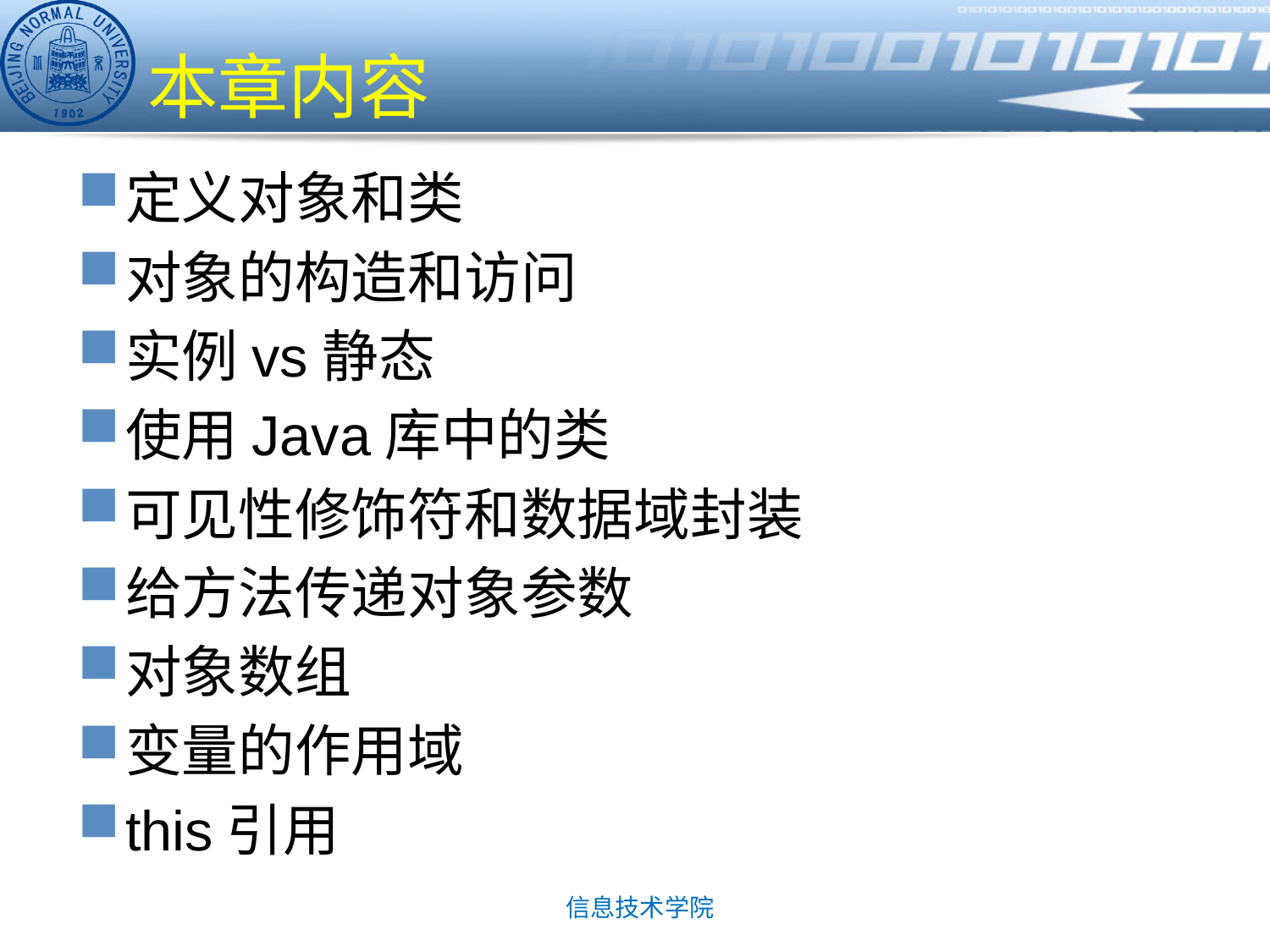

# 本章内容
定义对象和类
对象的构造和访问
实例vs静态
使用Java库中的类
可见性修饰符和数据域封装
给方法传递对象参数
对象数组
变量的作用域
this引用
2